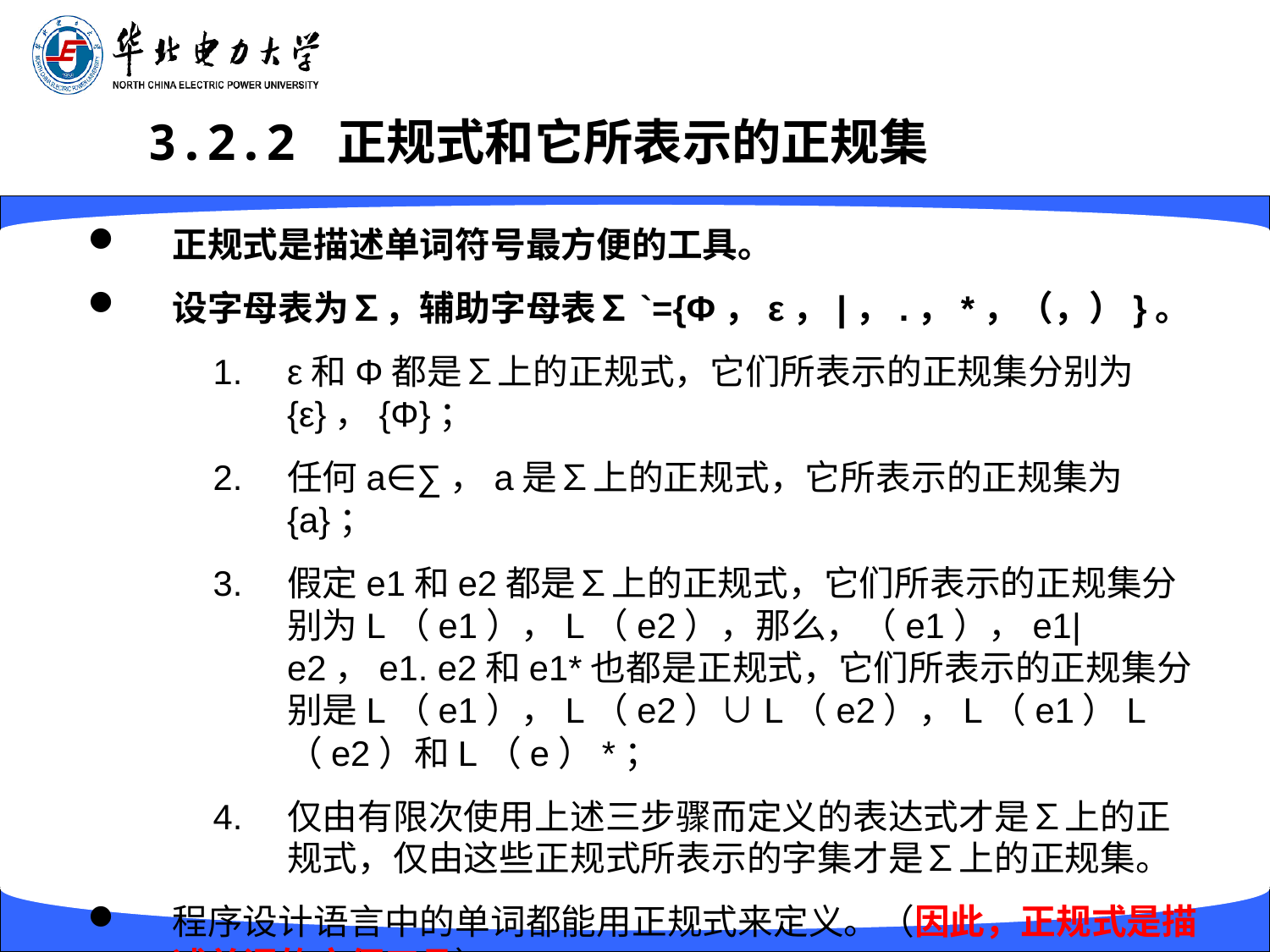

# 3.2.2 正规式和它所表示的正规集
正规式是描述单词符号最方便的工具。
设字母表为∑，辅助字母表∑`={Φ，ε，|，.，*，（，）}。
ε和Φ都是∑上的正规式，它们所表示的正规集分别为{ε}，{Φ}；
任何a∈∑，a是∑上的正规式，它所表示的正规集为{a}；
假定e1和e2都是∑上的正规式，它们所表示的正规集分别为L（e1），L（e2），那么，（e1），e1| e2，e1. e2和e1*也都是正规式，它们所表示的正规集分别是L（e1），L（e2）∪L（e2），L（e1）L（e2）和L（e）*；
仅由有限次使用上述三步骤而定义的表达式才是∑上的正规式，仅由这些正规式所表示的字集才是∑上的正规集。
程序设计语言中的单词都能用正规式来定义。（因此，正规式是描述单词的方便工具）。